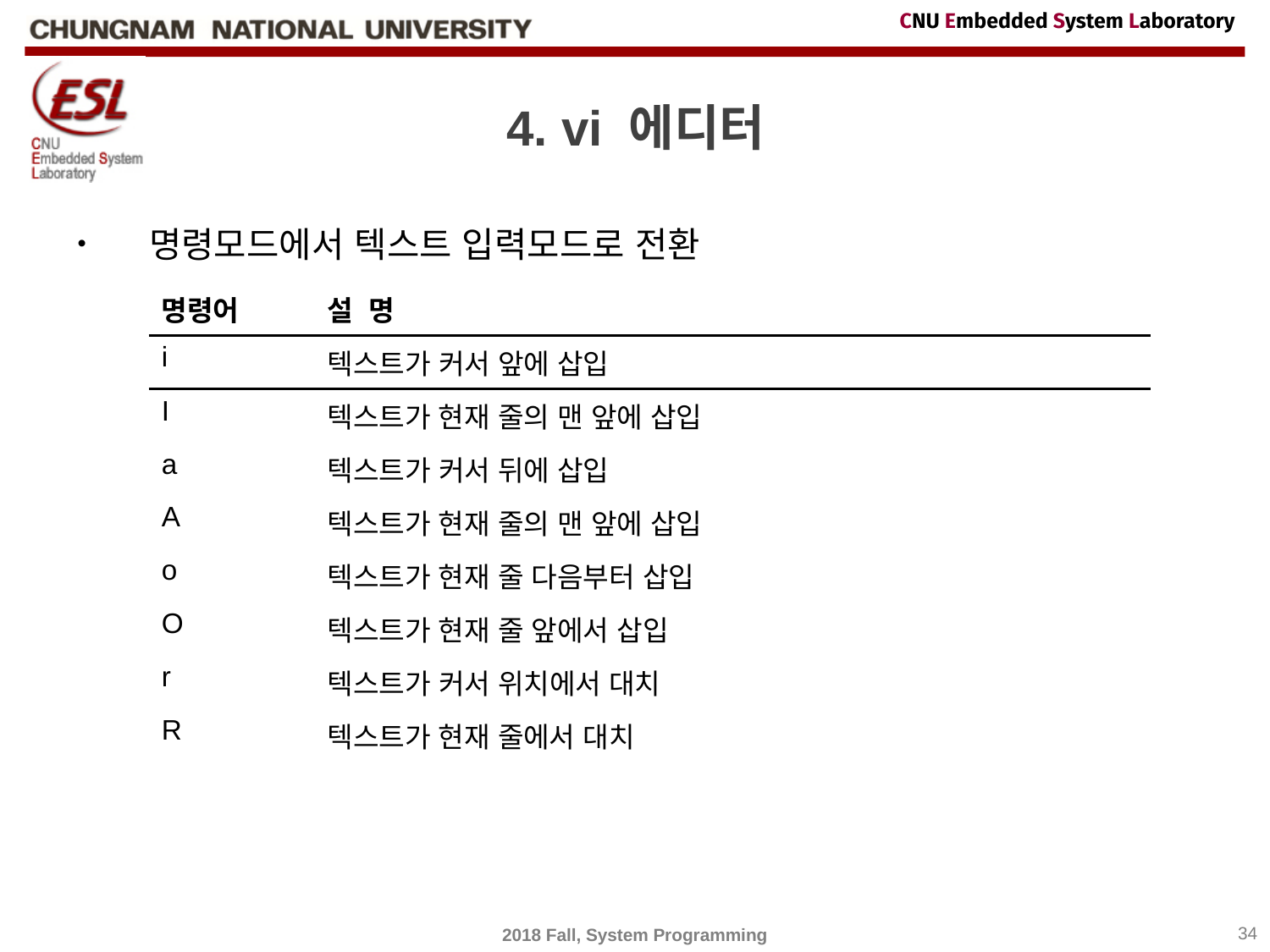

# 4. vi 에디터
명령모드에서 텍스트 입력모드로 전환

텍스트 입력 모드에서 명령 모드로의 전환
ESC
| 명령어 | 설 명 |
| --- | --- |
| i | 텍스트가 커서 앞에 삽입 |
| I | 텍스트가 현재 줄의 맨 앞에 삽입 |
| a | 텍스트가 커서 뒤에 삽입 |
| A | 텍스트가 현재 줄의 맨 앞에 삽입 |
| o | 텍스트가 현재 줄 다음부터 삽입 |
| O | 텍스트가 현재 줄 앞에서 삽입 |
| r | 텍스트가 커서 위치에서 대치 |
| R | 텍스트가 현재 줄에서 대치 |
2018 Fall, System Programming
34